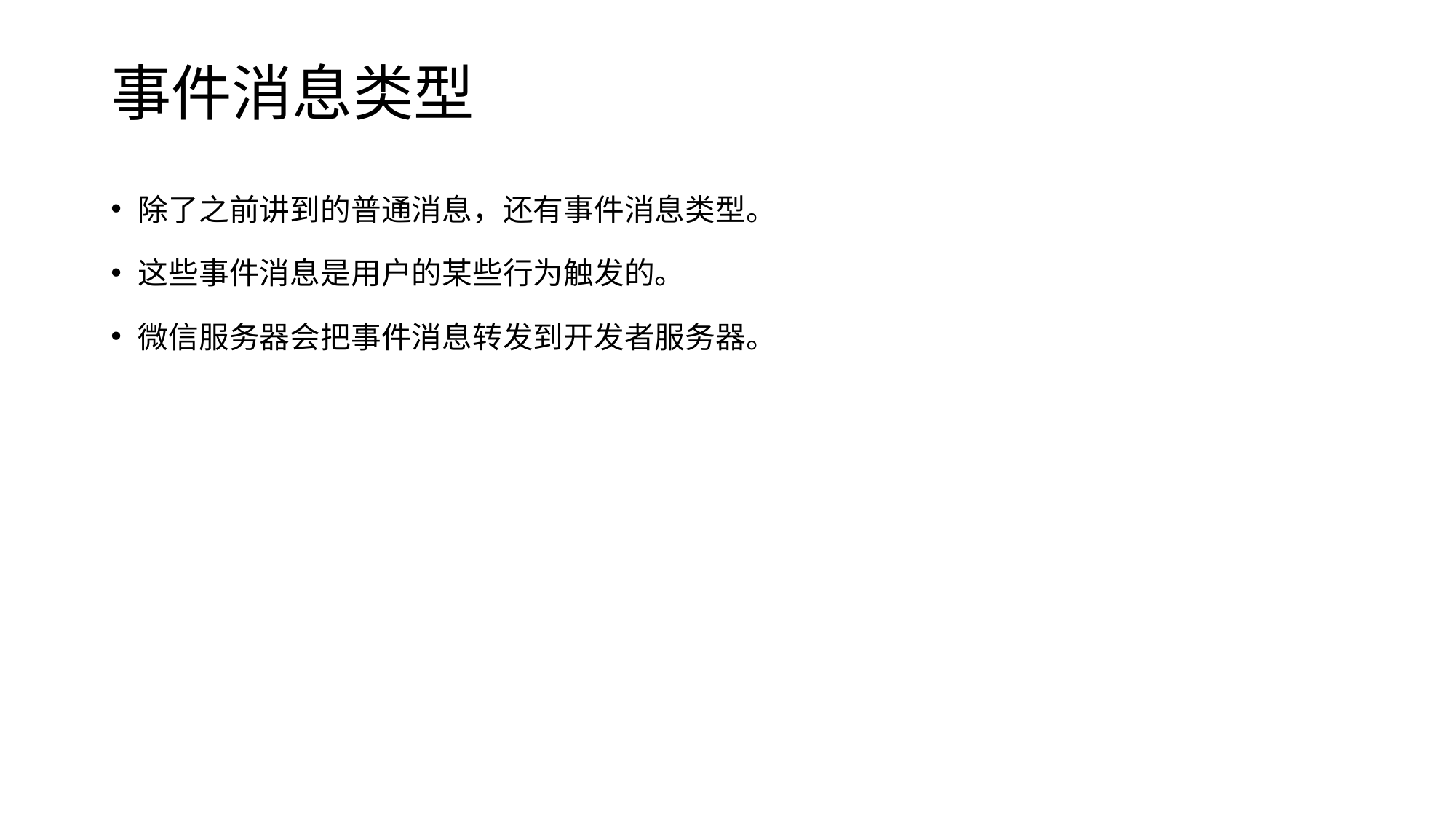

# 事件消息类型
除了之前讲到的普通消息，还有事件消息类型。
这些事件消息是用户的某些行为触发的。
微信服务器会把事件消息转发到开发者服务器。